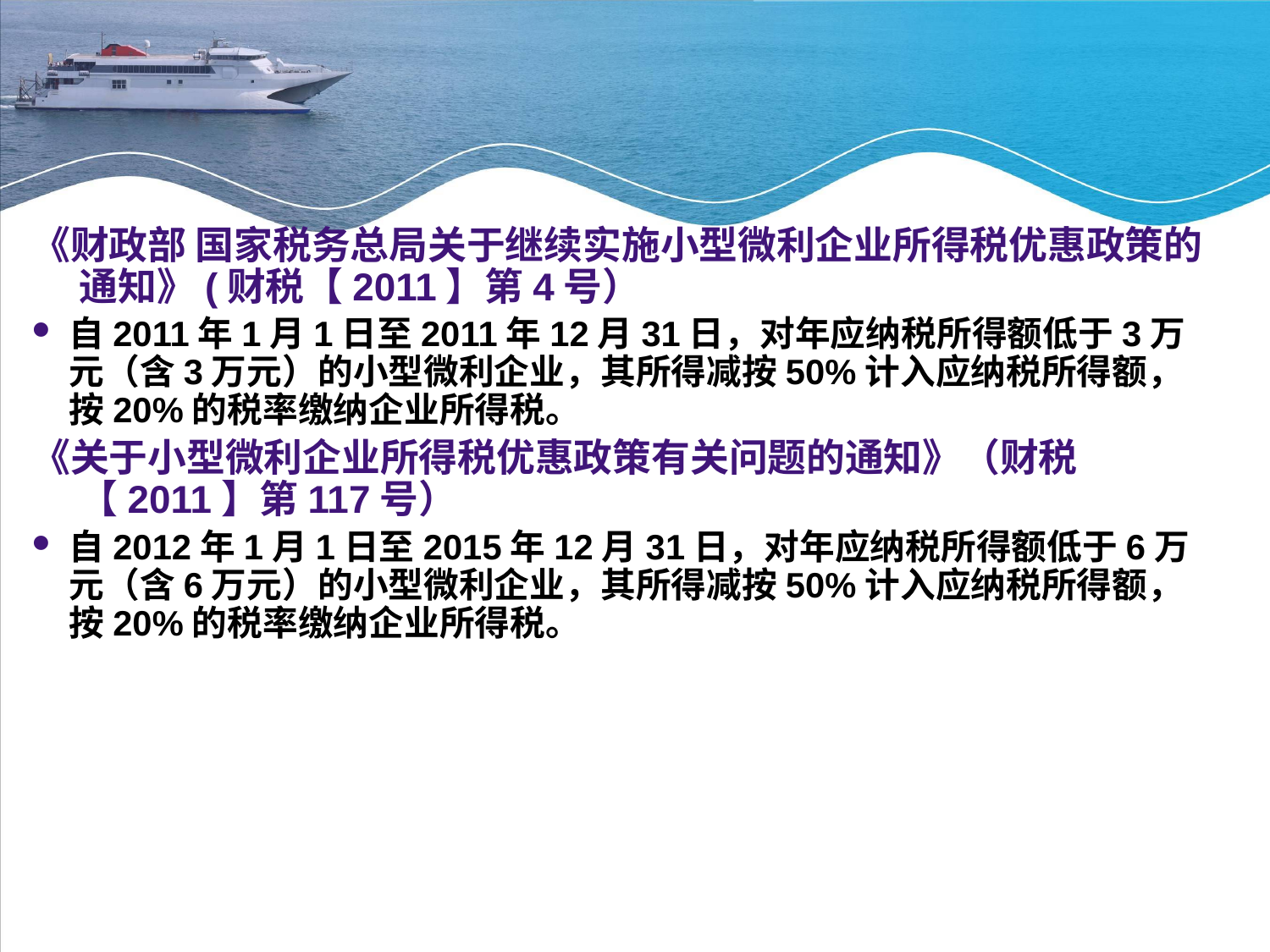

《财政部 国家税务总局关于继续实施小型微利企业所得税优惠政策的通知》(财税【2011】第4号）
自2011年1月1日至2011年12月31日，对年应纳税所得额低于3万元（含3万元）的小型微利企业，其所得减按50%计入应纳税所得额，按20%的税率缴纳企业所得税。
《关于小型微利企业所得税优惠政策有关问题的通知》（财税【2011】第117号）
自2012年1月1日至2015年12月31日，对年应纳税所得额低于6万元（含6万元）的小型微利企业，其所得减按50%计入应纳税所得额，按20%的税率缴纳企业所得税。